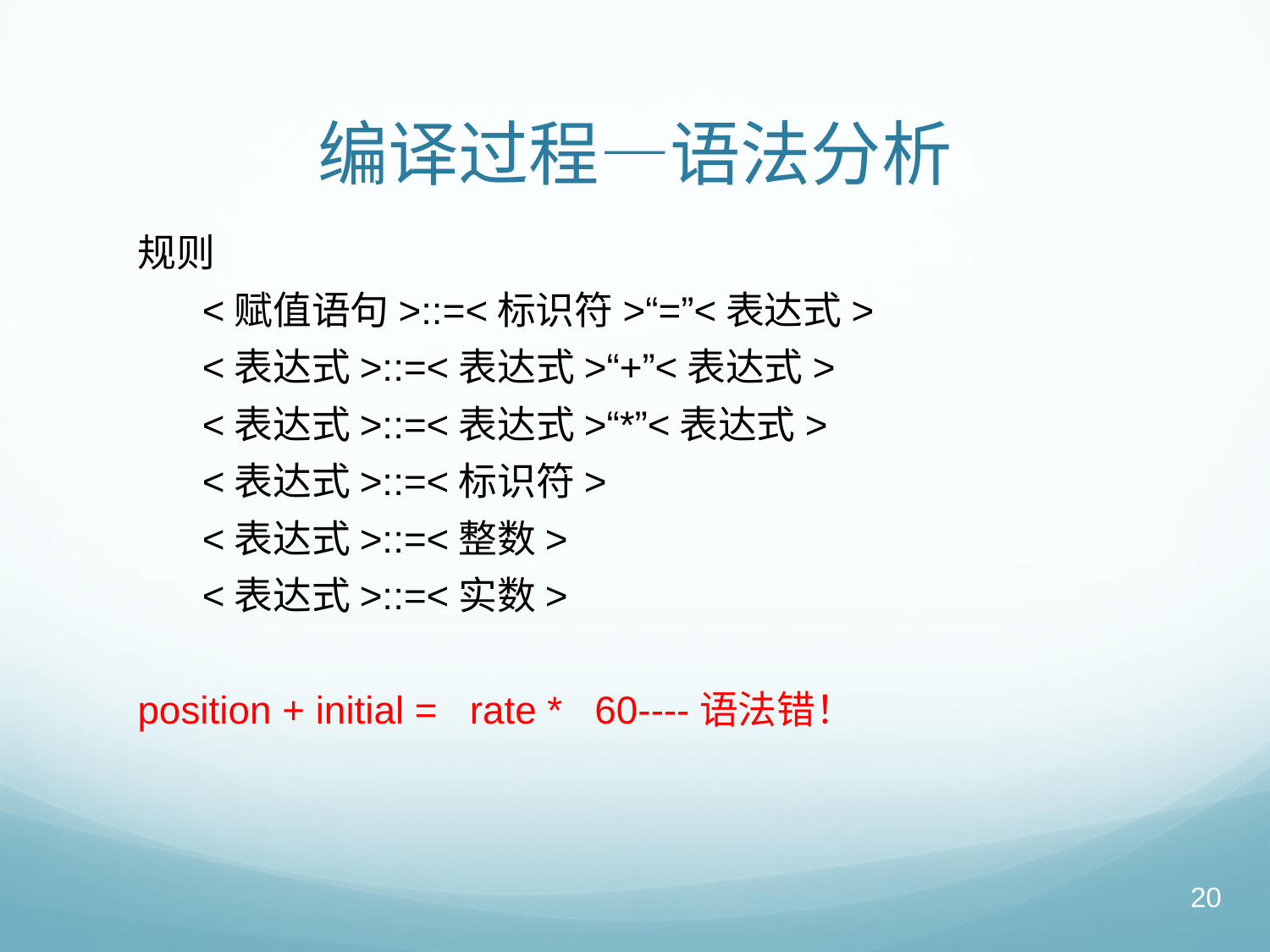

# 编译过程—语法分析
规则
      <赋值语句>::=<标识符>“=”<表达式>
      <表达式>::=<表达式>“+”<表达式>
      <表达式>::=<表达式>“*”<表达式>
      <表达式>::=<标识符>
      <表达式>::=<整数>
      <表达式>::=<实数>

position + initial =   rate *   60----语法错！
20